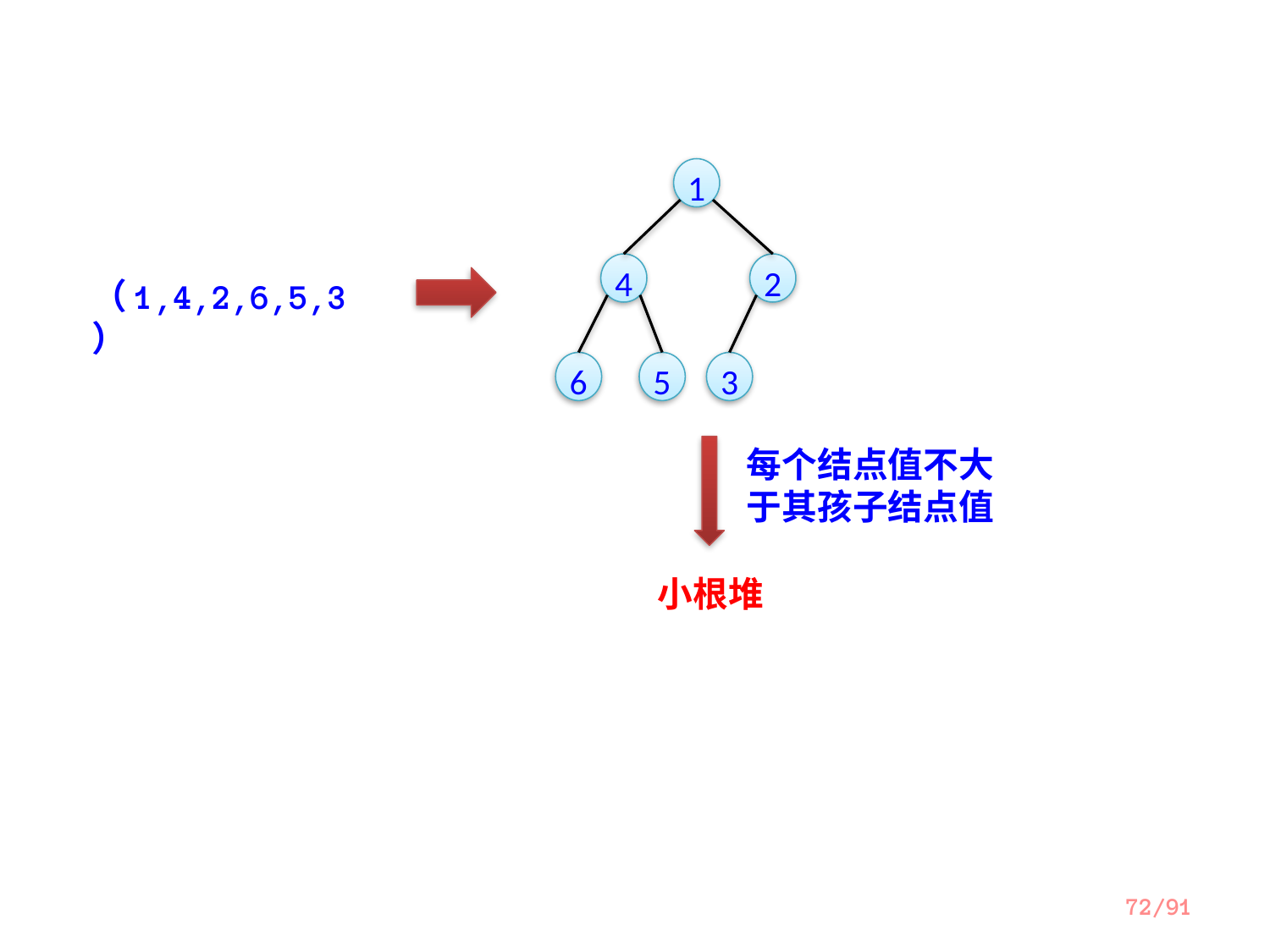

1
4
2
6
5
3
（1,4,2,6,5,3）

每个结点值不大于其孩子结点值

小根堆
72/91